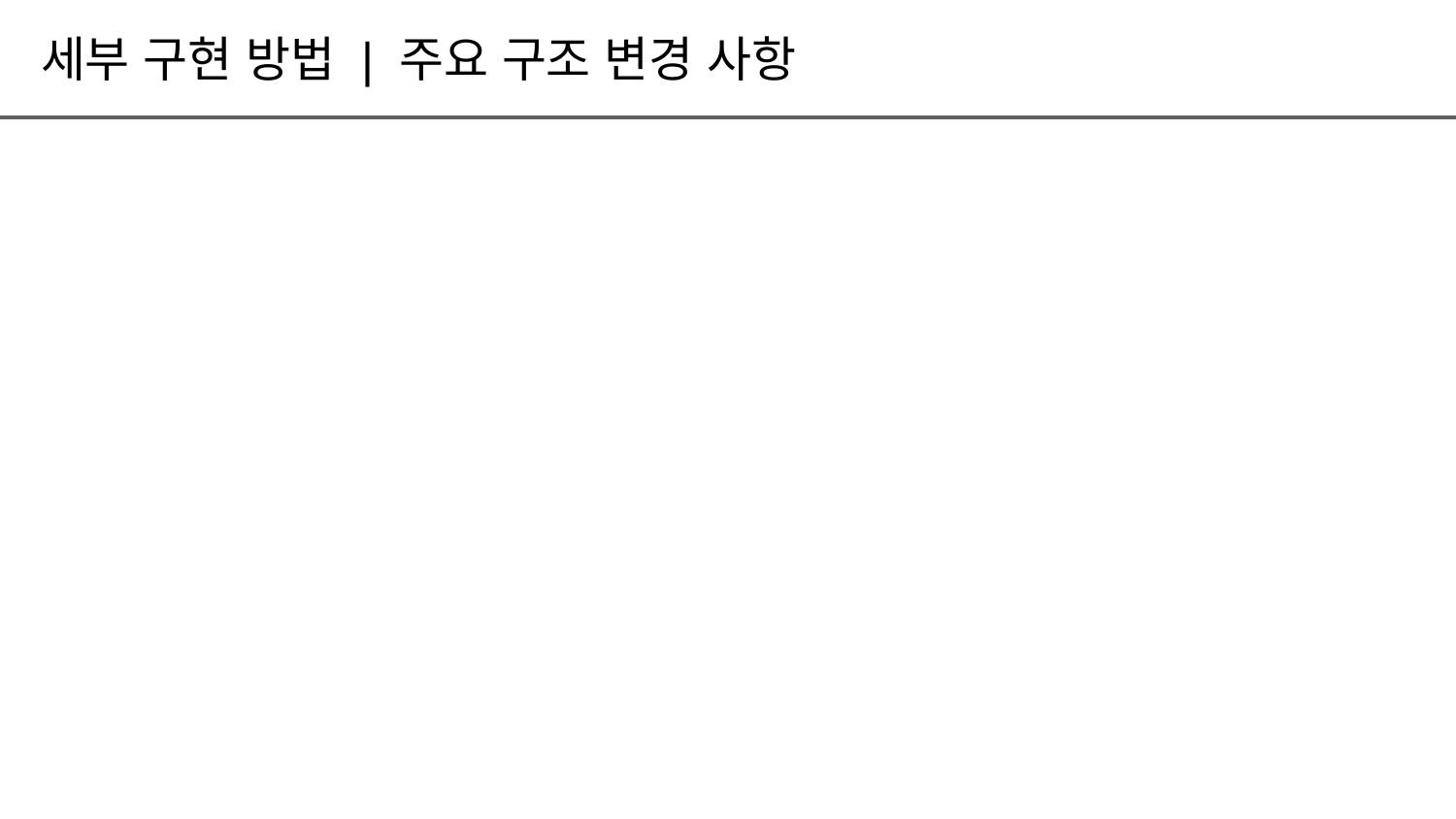

세부 구현 방법 | 주요 구조 변경 사항